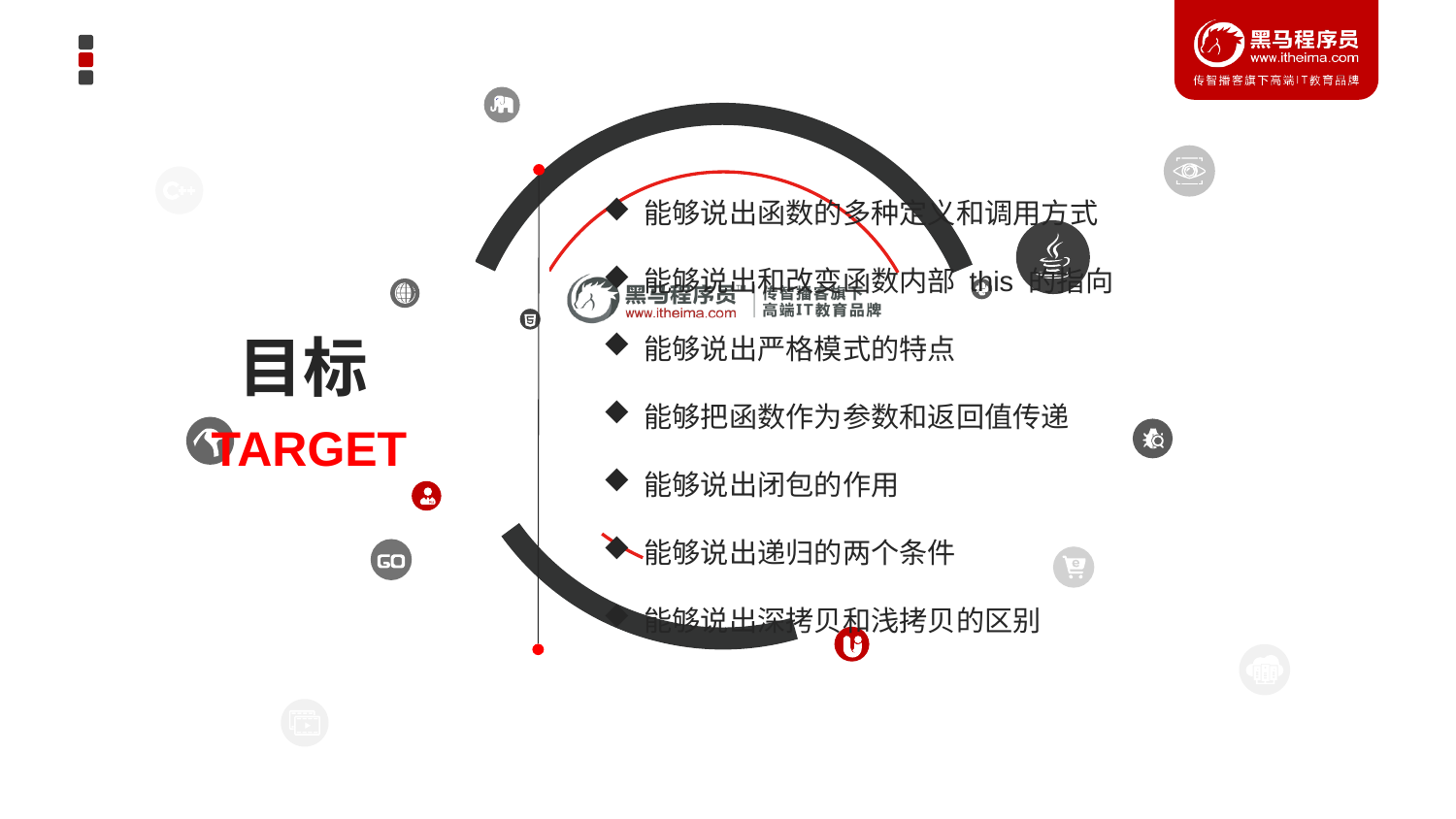

能够说出函数的多种定义和调用方式
 能够说出和改变函数内部 this 的指向
 能够说出严格模式的特点
 能够把函数作为参数和返回值传递
 能够说出闭包的作用
 能够说出递归的两个条件
 能够说出深拷贝和浅拷贝的区别

目标
TARGET